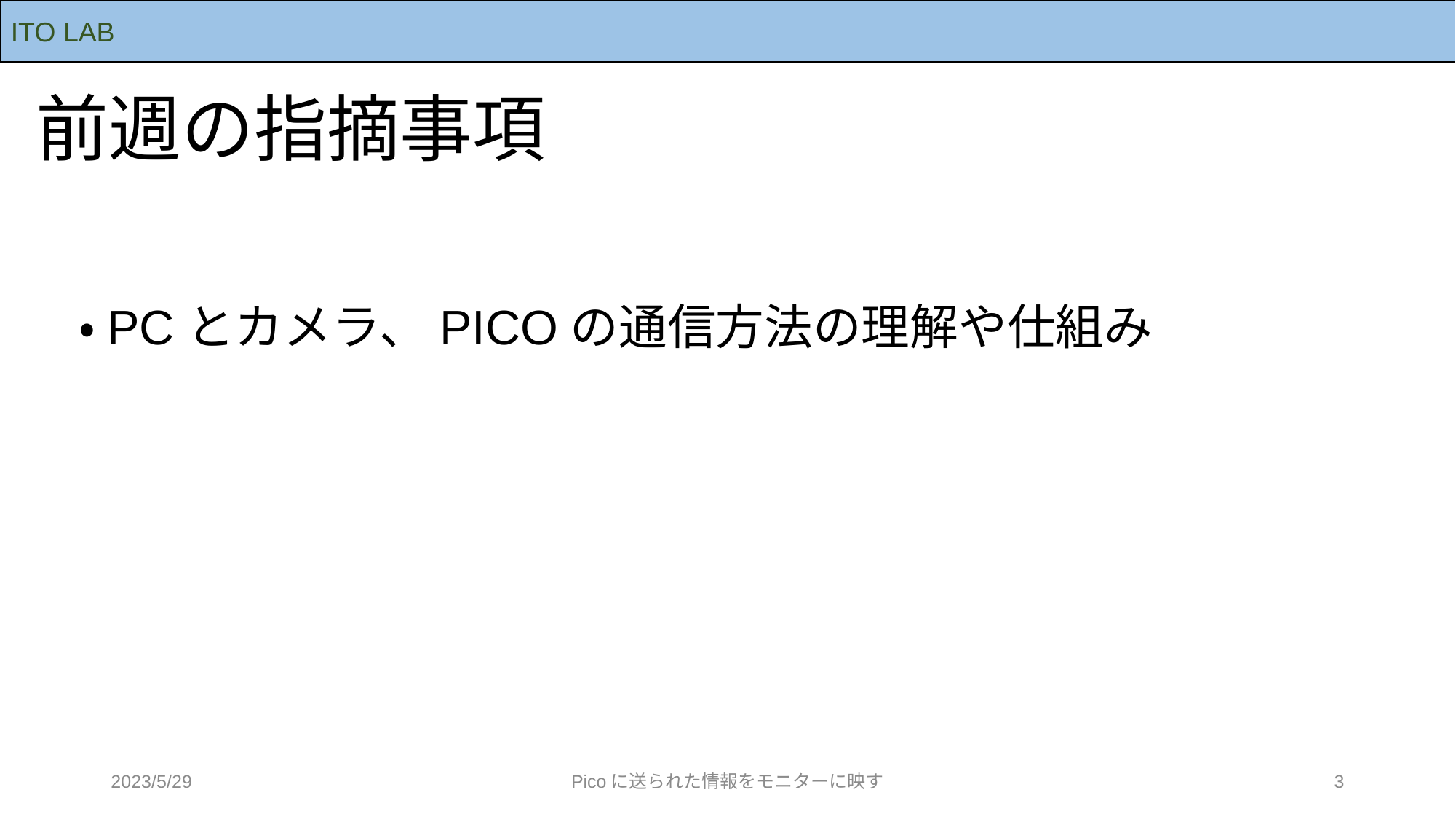

ITO LAB
前週の指摘事項
・PCとカメラ、PICOの通信方法の理解や仕組み
2023/5/29
Picoに送られた情報をモニターに映す
3